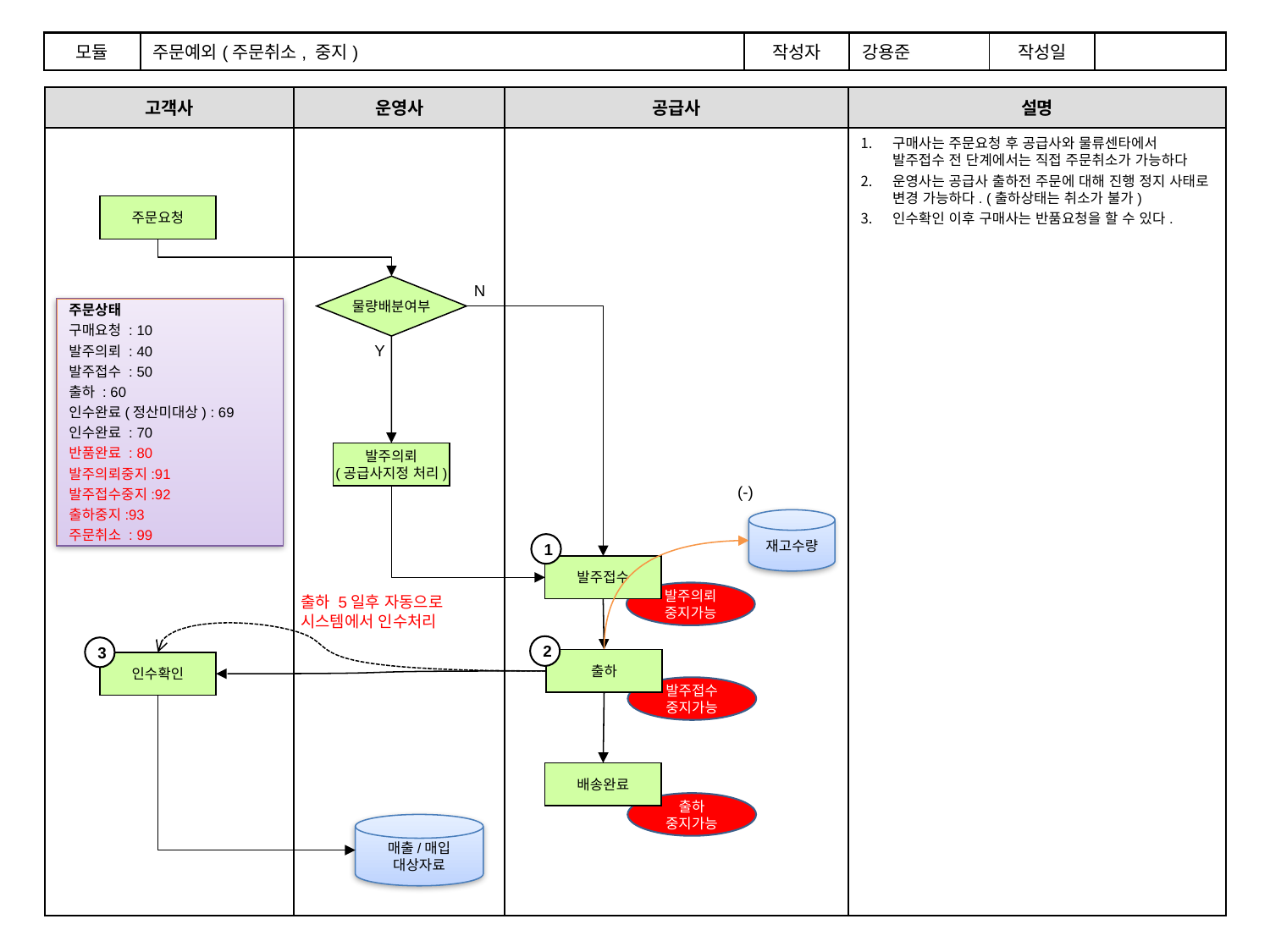

| 모듈 | 주문예외(주문취소, 중지) | 작성자 | 강용준 | 작성일 |  |
| --- | --- | --- | --- | --- | --- |
고객사
운영사
설명
공급사

구매사는 주문요청 후 공급사와 물류센타에서 발주접수 전 단계에서는 직접 주문취소가 가능하다
운영사는 공급사 출하전 주문에 대해 진행 정지 사태로 변경 가능하다. (출하상태는 취소가 불가)
인수확인 이후 구매사는 반품요청을 할 수 있다.

주문요청
N
물량배분여부
주문상태
구매요청 : 10
발주의뢰 : 40
발주접수 : 50
출하 : 60
인수완료(정산미대상) : 69
인수완료 : 70
반품완료 : 80
발주의뢰중지:91
발주접수중지:92
출하중지:93
주문취소 : 99
Y
발주의뢰
(공급사지정 처리)
(-)
재고수량
1
발주접수
발주의뢰
중지가능
출하 5일후 자동으로 시스템에서 인수처리
2
3
출하
인수확인
발주접수
중지가능
배송완료
출하
중지가능
매출/매입 대상자료